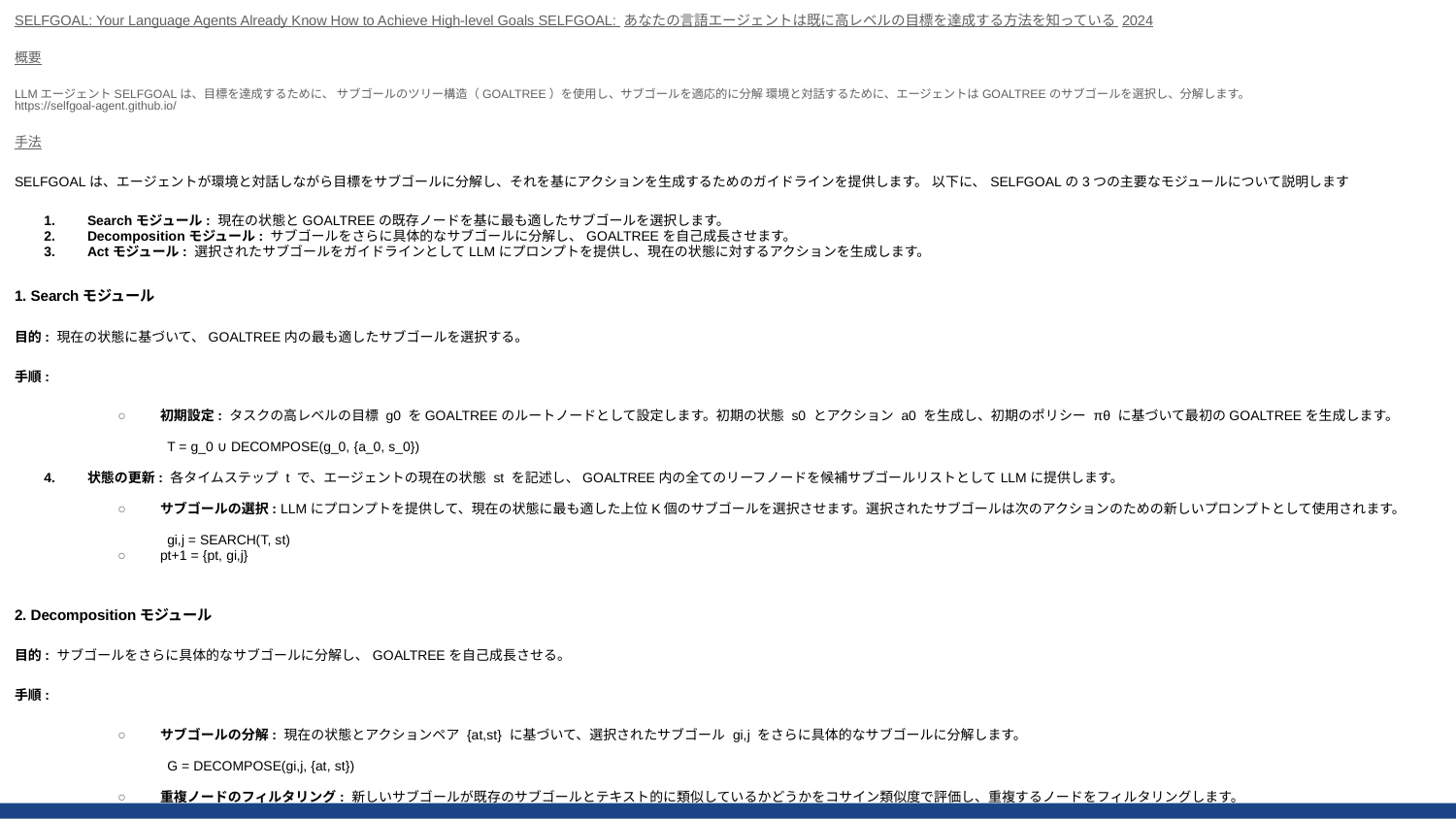

SELFGOAL: Your Language Agents Already Know How to Achieve High-level Goals SELFGOAL: あなたの言語エージェントは既に高レベルの目標を達成する方法を知っている 2024
概要
LLMエージェントSELFGOALは、目標を達成するために、 サブゴールのツリー構造（GOALTREE）を使用し、サブゴールを適応的に分解 環境と対話するために、エージェントはGOALTREEのサブゴールを選択し、分解します。
https://selfgoal-agent.github.io/
手法
SELFGOALは、エージェントが環境と対話しながら目標をサブゴールに分解し、それを基にアクションを生成するためのガイドラインを提供します。 以下に、SELFGOALの3つの主要なモジュールについて説明します
Searchモジュール: 現在の状態とGOALTREEの既存ノードを基に最も適したサブゴールを選択します。
Decompositionモジュール: サブゴールをさらに具体的なサブゴールに分解し、GOALTREEを自己成長させます。
Actモジュール: 選択されたサブゴールをガイドラインとしてLLMにプロンプトを提供し、現在の状態に対するアクションを生成します。
1. Searchモジュール
目的: 現在の状態に基づいて、GOALTREE内の最も適したサブゴールを選択する。
手順:
初期設定: タスクの高レベルの目標 g0 をGOALTREEのルートノードとして設定します。初期の状態 s0 とアクション a0 を生成し、初期のポリシー πθ に基づいて最初のGOALTREEを生成します。
 T = g_0 ∪ DECOMPOSE(g_0, {a_0, s_0})

状態の更新: 各タイムステップ t で、エージェントの現在の状態 st を記述し、GOALTREE内の全てのリーフノードを候補サブゴールリストとしてLLMに提供します。
サブゴールの選択: LLMにプロンプトを提供して、現在の状態に最も適した上位K個のサブゴールを選択させます。選択されたサブゴールは次のアクションのための新しいプロンプトとして使用されます。
 gi,j = SEARCH(T, st)
pt+1 = {pt, gi,j}

2. Decompositionモジュール
目的: サブゴールをさらに具体的なサブゴールに分解し、GOALTREEを自己成長させる。
手順:
サブゴールの分解: 現在の状態とアクションペア {at,st} に基づいて、選択されたサブゴール gi,j をさらに具体的なサブゴールに分解します。
 G = DECOMPOSE(gi,j, {at, st})

重複ノードのフィルタリング: 新しいサブゴールが既存のサブゴールとテキスト的に類似しているかどうかをコサイン類似度で評価し、重複するノードをフィルタリングします。
 if cosine(g, T) < ξ:
    T = T ∪ g

ツリーの更新: 新しいサブゴールをGOALTREEに追加し、適応的にツリーを成長させます。
3. Actモジュール
目的: 選択されたサブゴールをガイドラインとしてLLMにプロンプトを提供し、現在の状態に対するアクションを生成する。
手順:
サブゴールの利用: GOALTREEから選択されたサブゴールを使用して、エージェントの次のアクションを決定するためのプロンプトを更新します。
 at+1 = ACT(πθ, pt+1, st)

アクションの実行: プロンプトに基づいてLLMが生成したアクションを実行し、その結果を次のタイムステップに反映させます。
全体アルゴリズム: SELFGOAL
Algorithm 1: Workflow of SELFGOAL
Data: Main Goal: g0, Threshold: ξ, Stopping criterion

1: Initialize Actor Ma, p0, and policy πθ(ai | si), θ = {p0}
2: Generate initial action-state pair {a0, s0} using πθ
3: Generate initial GOALTREE: T = g0 ∪ DECOMPOSE(g0, {a0, s0})
4: Set t = 0
5: while Stopping criterion not met do
6:     gi,j = SEARCH(T, st)
7:     pt+1 ← {pt, gi,j}
8:     at+1 = ACT(πθ, pt+1, st)
9:     G ← DECOMPOSE(gi,j, {at+1, st+1})
10:    foreach g ∈ G do
11:        if cosine(g, T) < ξ then
12:            T ← T ∪ g
13:    Increment t
14: return

次に読むべき論文
"Reflexion: Language agents with verbal reinforcement learning"
"Voyager: An open-ended embodied agent with large language models"
"ADAPT: As-needed decomposition and planning with language models"
"Decomposed Prompting: A modular approach for solving complex tasks"
"Distilling script knowledge from large language models for constrained language planning"